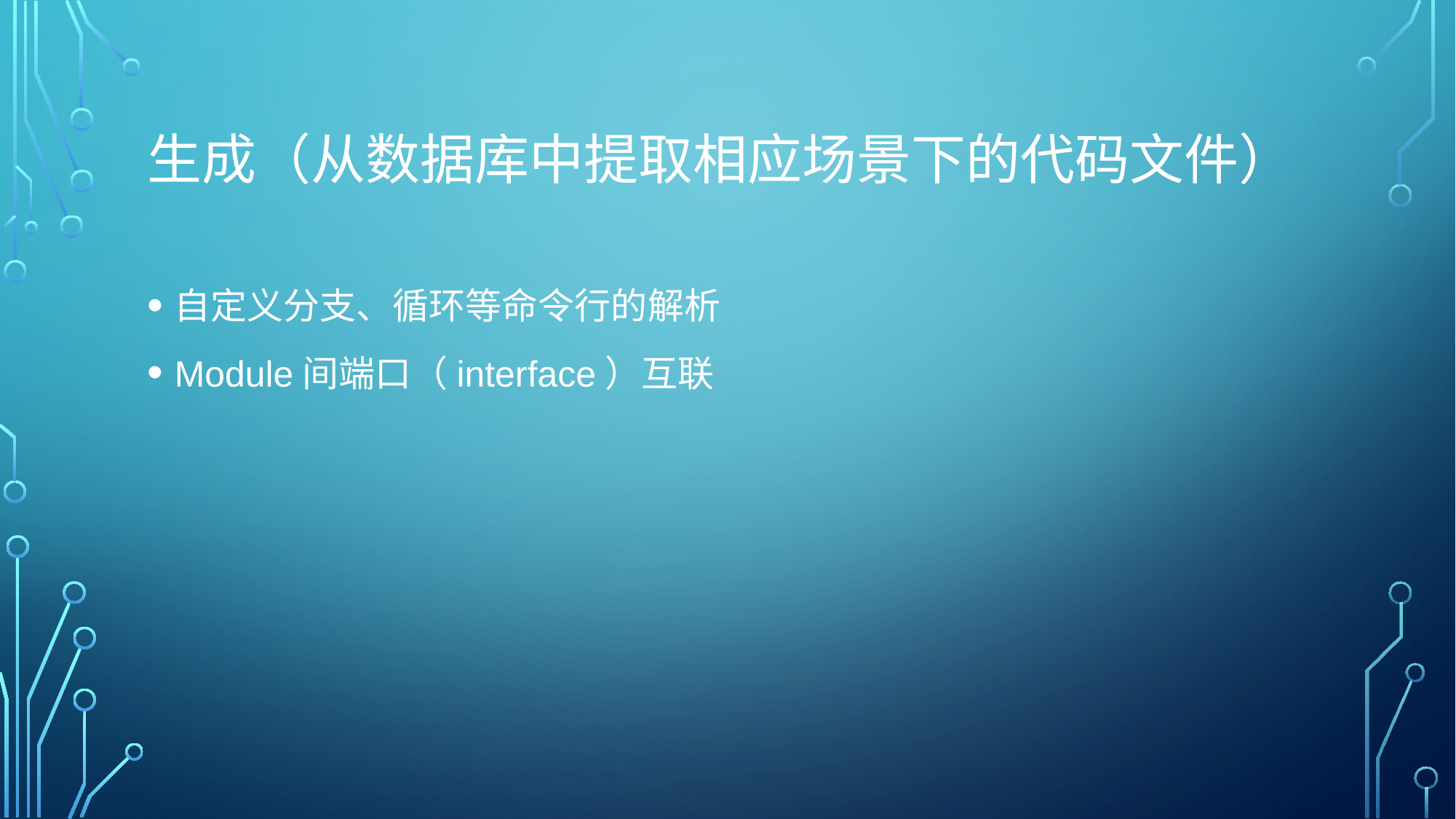

# 生成（从数据库中提取相应场景下的代码文件）
自定义分支、循环等命令行的解析
Module间端口（interface）互联